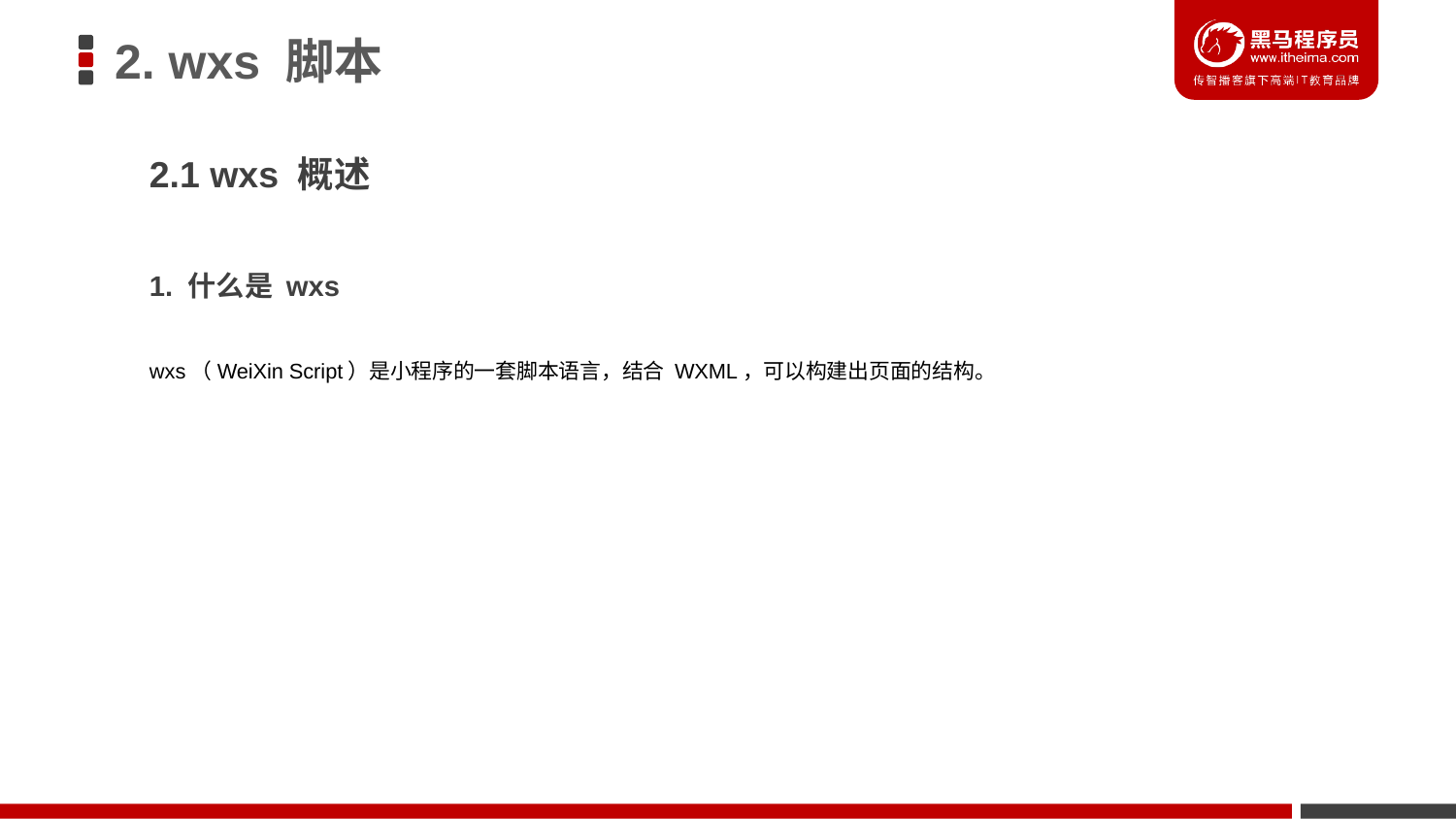

# 2. wxs 脚本
2.1 wxs 概述
1. 什么是 wxs
wxs（WeiXin Script）是小程序的一套脚本语言，结合 WXML，可以构建出页面的结构。